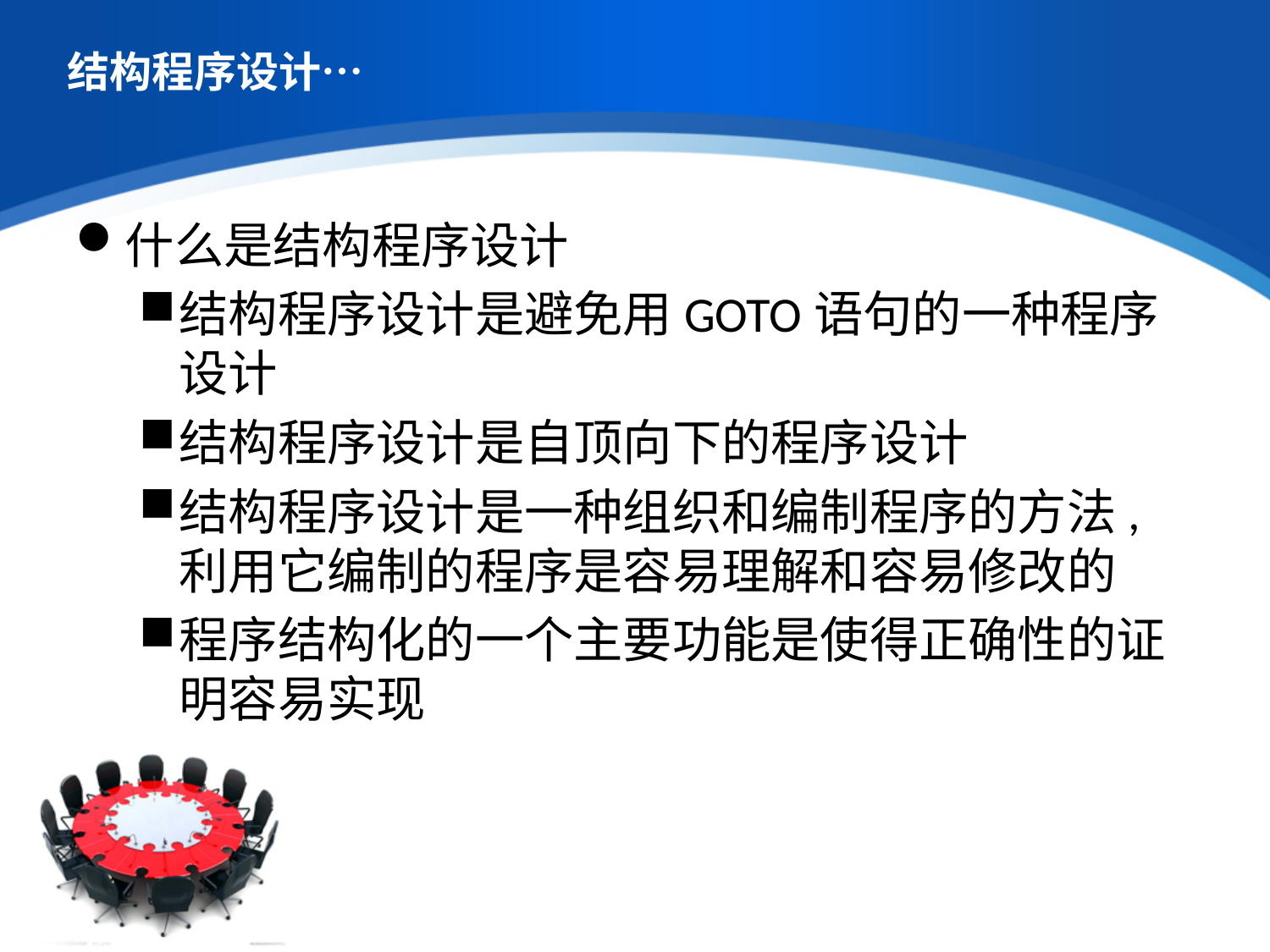

# 结构程序设计…
什么是结构程序设计
结构程序设计是避免用GOTO语句的一种程序设计
结构程序设计是自顶向下的程序设计
结构程序设计是一种组织和编制程序的方法,利用它编制的程序是容易理解和容易修改的
程序结构化的一个主要功能是使得正确性的证明容易实现